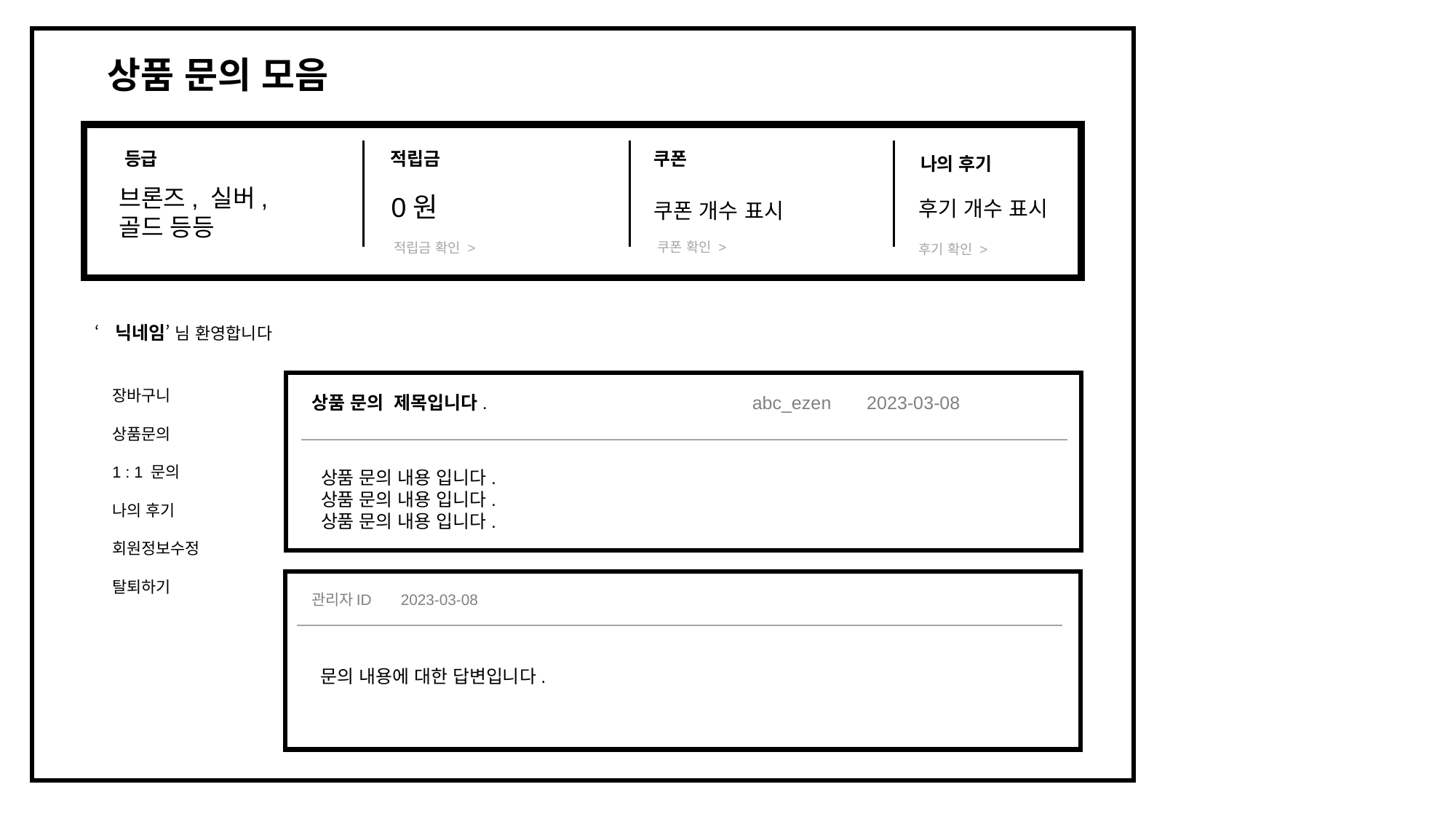

상품 문의 모음

등급
적립금
쿠폰
나의 후기
브론즈, 실버,골드 등등
0원
후기 개수 표시
쿠폰 개수 표시
쿠폰 확인 >
적립금 확인 >
후기 확인 >
‘닉네임’ 님 환영합니다

장바구니

상품문의

1 : 1 문의

나의 후기

회원정보수정

탈퇴하기
상품 문의  제목입니다.                                                    abc_ezen       2023-03-08
상품 문의 내용 입니다.
상품 문의 내용 입니다.
상품 문의 내용 입니다.

관리자ID       2023-03-08
문의 내용에 대한 답변입니다.